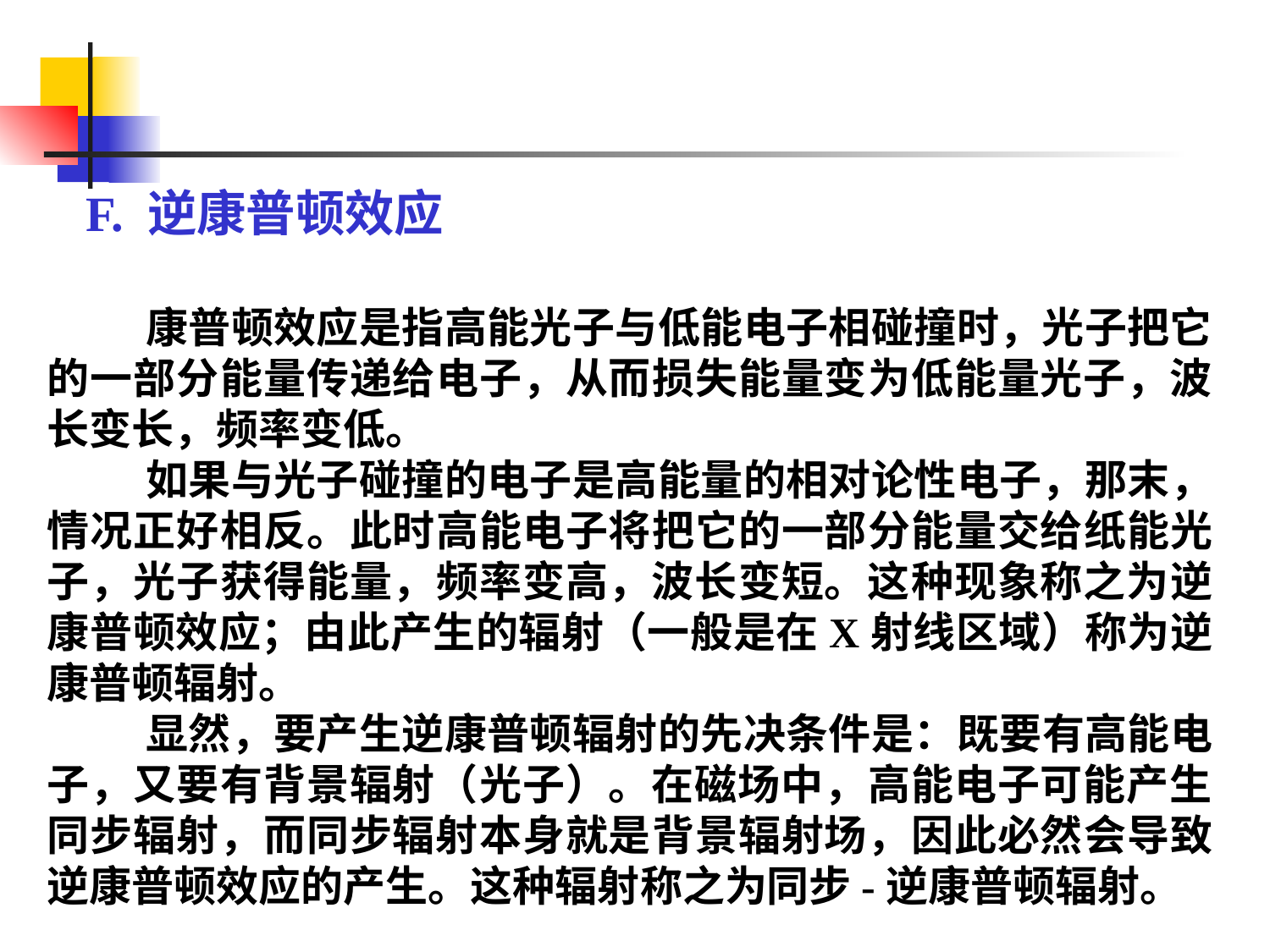

F. 逆康普顿效应

     康普顿效应是指高能光子与低能电子相碰撞时，光子把它的一部分能量传递给电子，从而损失能量变为低能量光子，波长变长，频率变低。
     如果与光子碰撞的电子是高能量的相对论性电子，那末，情况正好相反。此时高能电子将把它的一部分能量交给纸能光子，光子获得能量，频率变高，波长变短。这种现象称之为逆康普顿效应；由此产生的辐射（一般是在X射线区域）称为逆康普顿辐射。
     显然，要产生逆康普顿辐射的先决条件是：既要有高能电子，又要有背景辐射（光子）。在磁场中，高能电子可能产生同步辐射，而同步辐射本身就是背景辐射场，因此必然会导致逆康普顿效应的产生。这种辐射称之为同步-逆康普顿辐射。